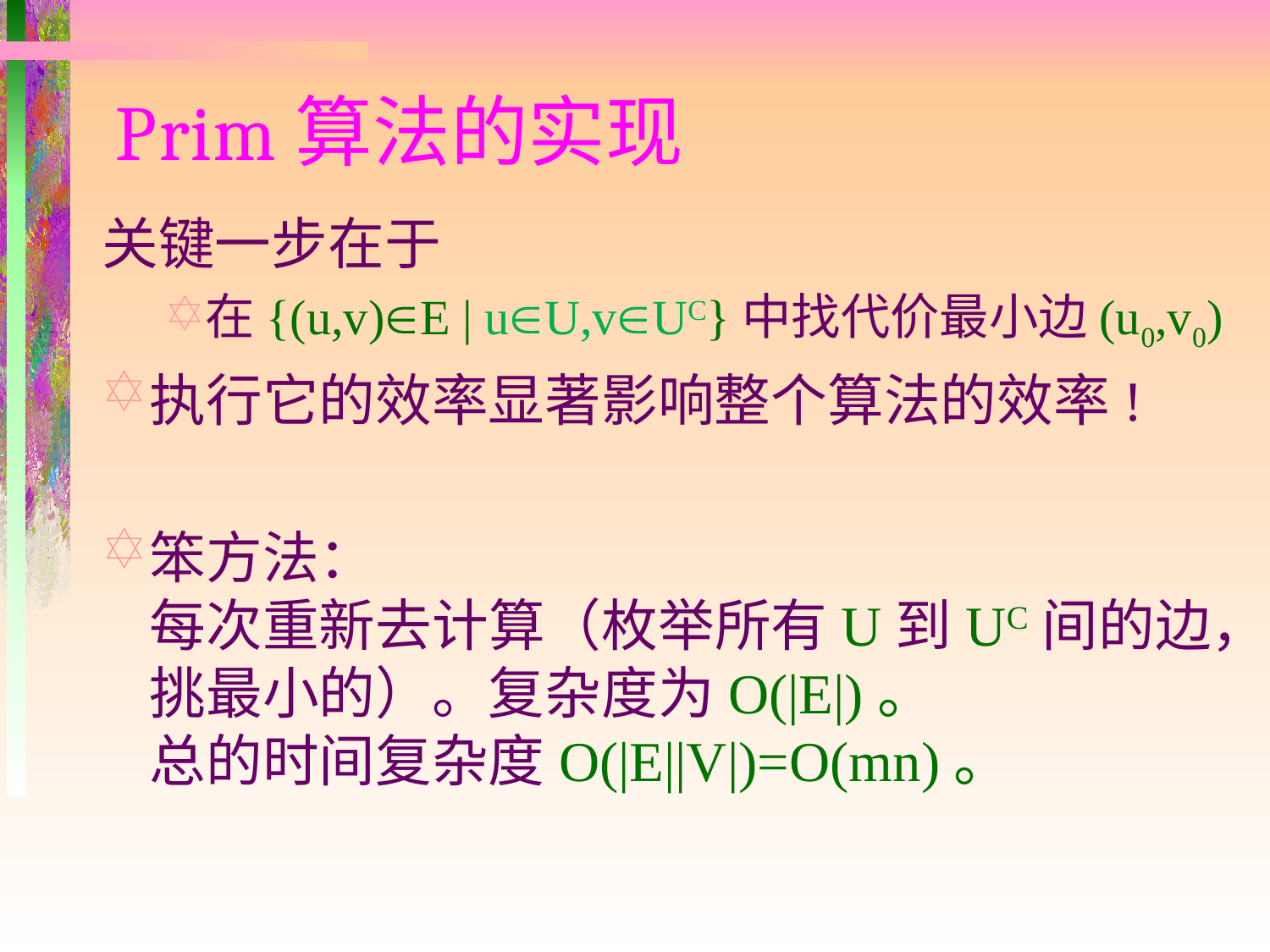

# Prim算法的实现
关键一步在于
在{(u,v)∈E | u∈U,v∈UC}中找代价最小边(u0,v0)
执行它的效率显著影响整个算法的效率!

笨方法：
每次重新去计算（枚举所有U到UC间的边，挑最小的）。复杂度为O(|E|)。
总的时间复杂度O(|E||V|)=O(mn)。